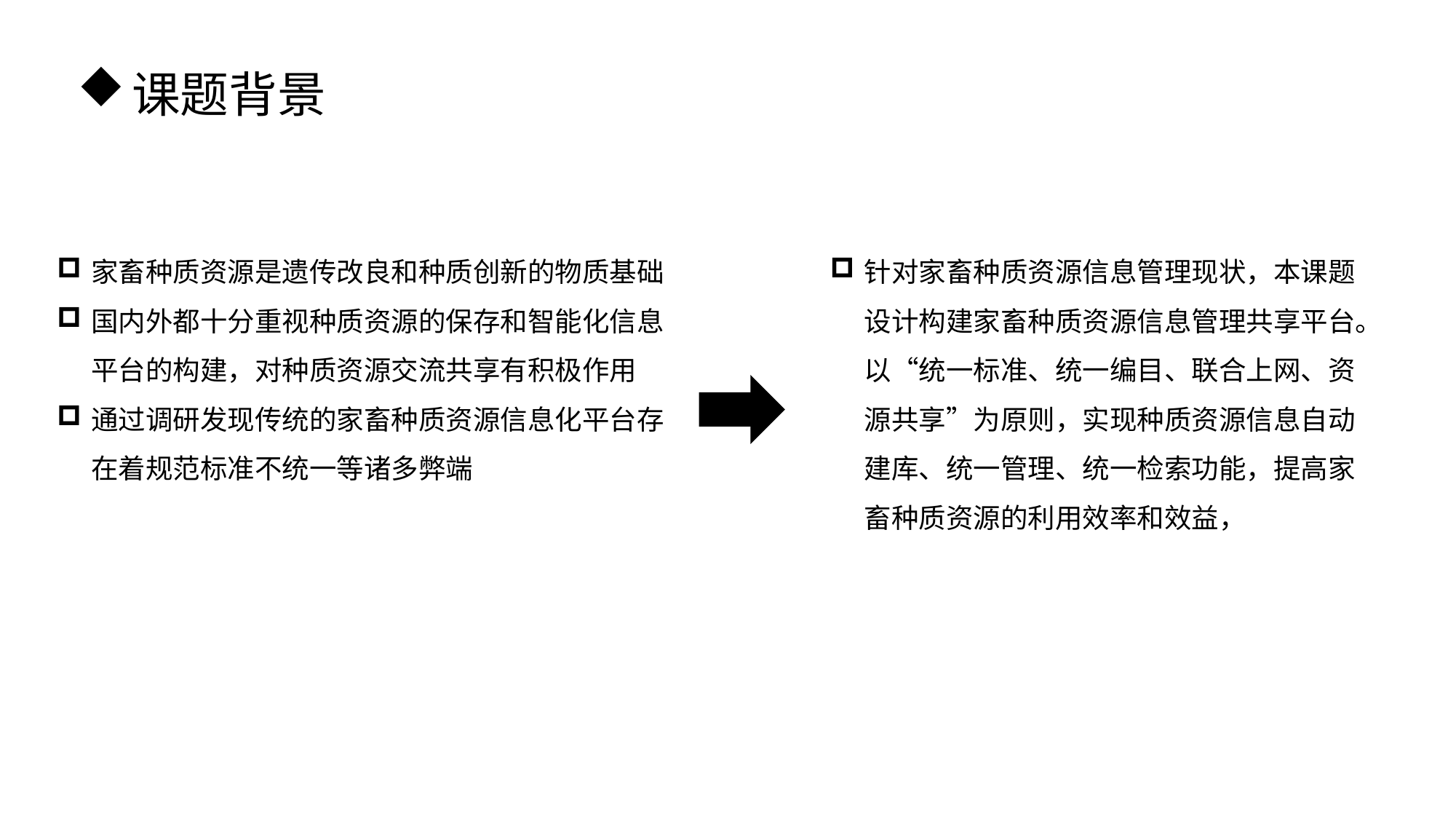

课题背景
家畜种质资源是遗传改良和种质创新的物质基础
国内外都十分重视种质资源的保存和智能化信息平台的构建，对种质资源交流共享有积极作用
通过调研发现传统的家畜种质资源信息化平台存在着规范标准不统一等诸多弊端
针对家畜种质资源信息管理现状，本课题设计构建家畜种质资源信息管理共享平台。以“统一标准、统一编目、联合上网、资源共享”为原则，实现种质资源信息自动建库、统一管理、统一检索功能，提高家畜种质资源的利用效率和效益，